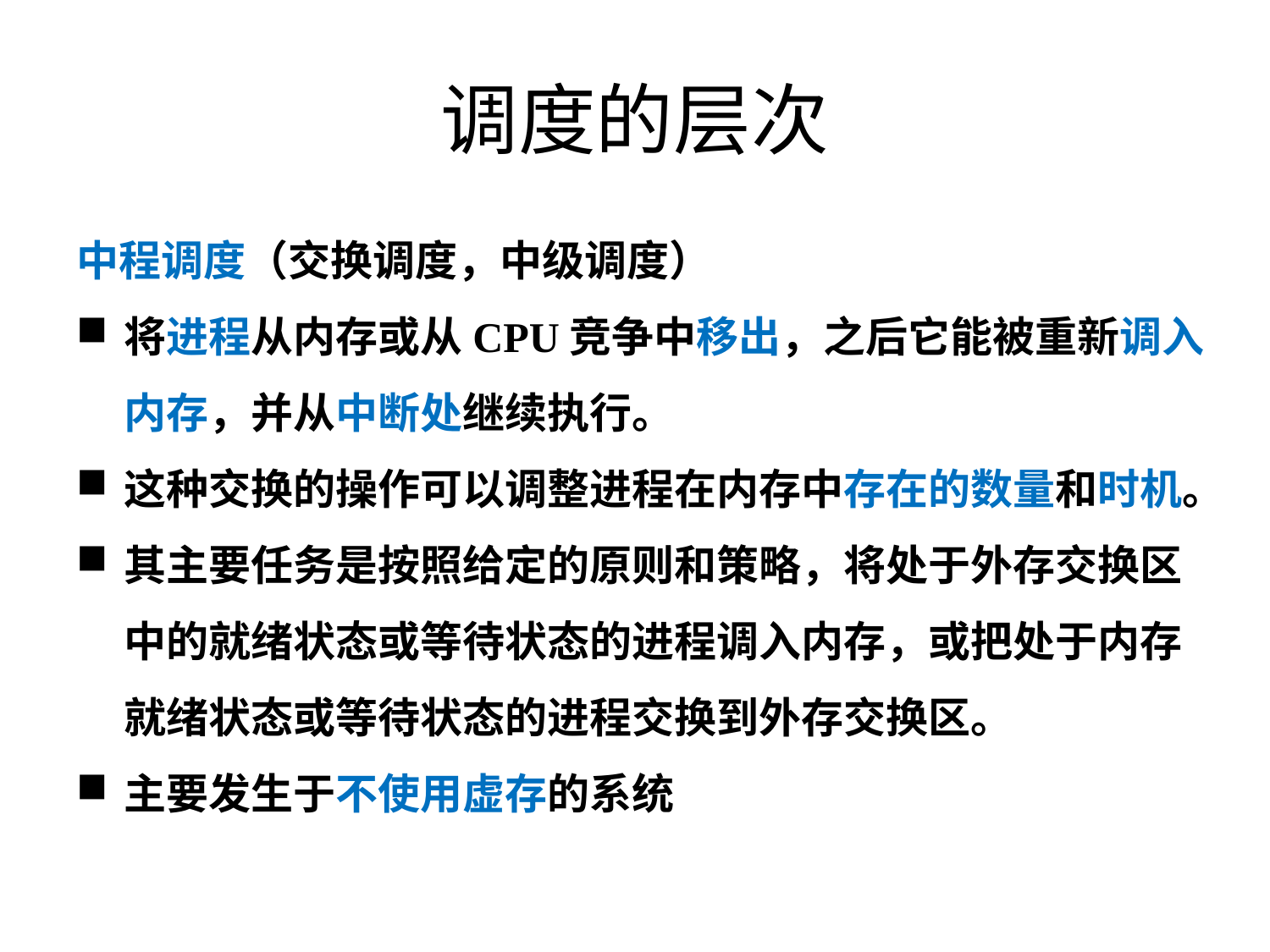

# 调度的层次
中程调度（交换调度，中级调度）
将进程从内存或从CPU竞争中移出，之后它能被重新调入内存，并从中断处继续执行。
这种交换的操作可以调整进程在内存中存在的数量和时机。
其主要任务是按照给定的原则和策略，将处于外存交换区中的就绪状态或等待状态的进程调入内存，或把处于内存就绪状态或等待状态的进程交换到外存交换区。
主要发生于不使用虚存的系统